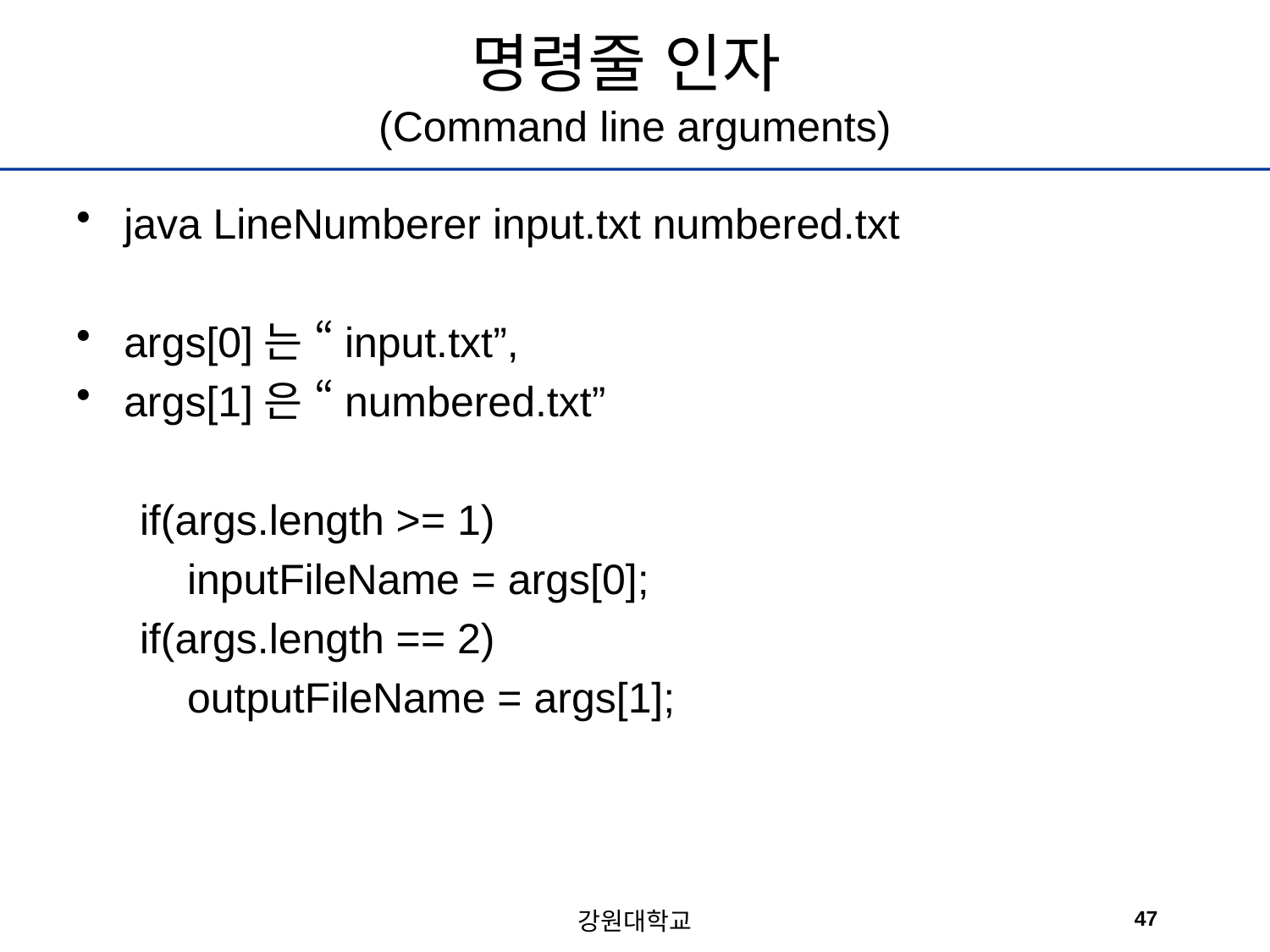

# 명령줄 인자 (Command line arguments)

java LineNumberer input.txt numbered.txt

args[0]는 “input.txt”,
args[1]은 “numbered.txt”

if(args.length >= 1)
    inputFileName = args[0];
if(args.length == 2)
    outputFileName = args[1];

강원대학교